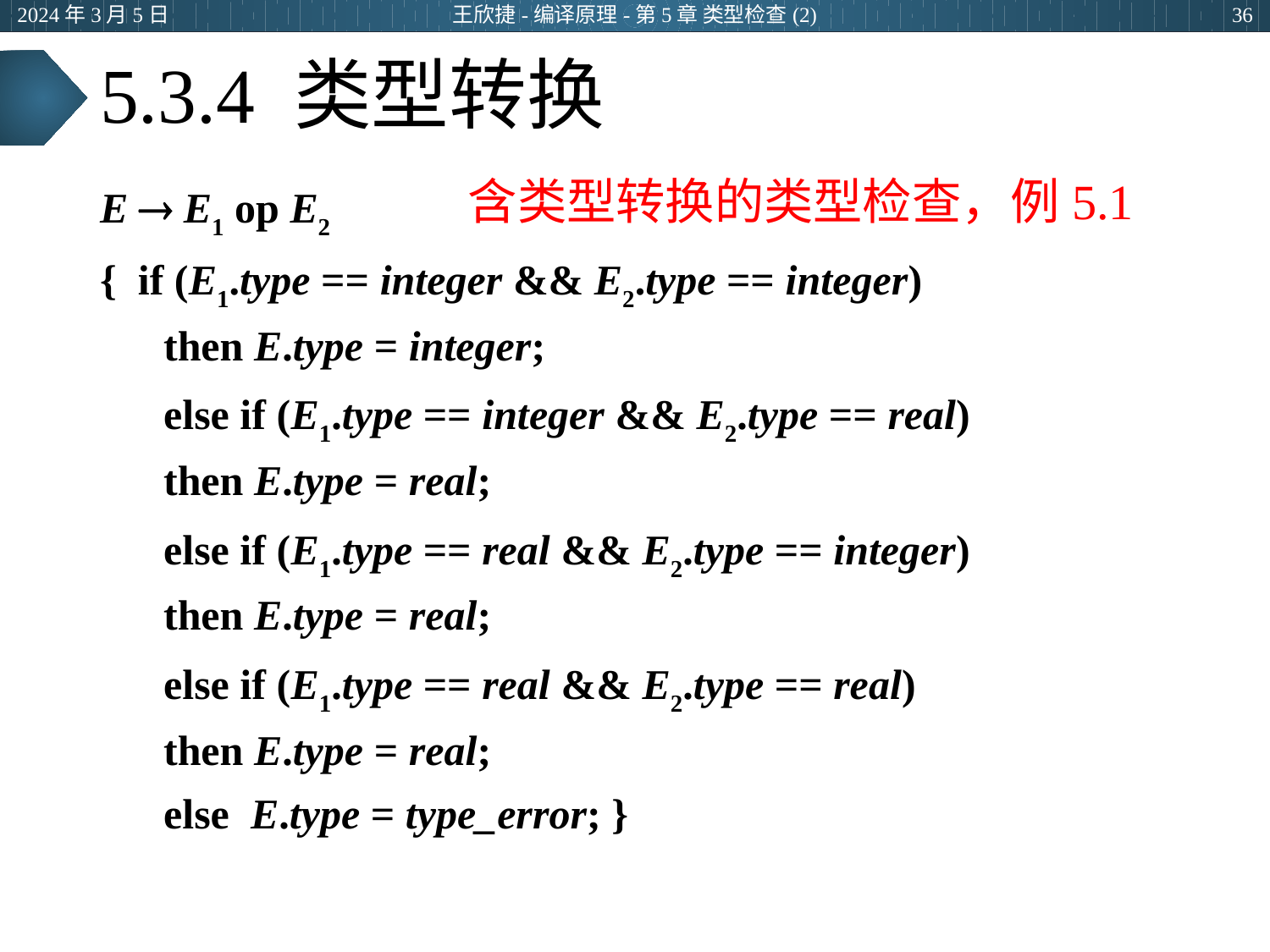

2024年3月5日
王欣捷-编译原理-第5章 类型检查(2)
36
# 5.3.4 类型转换
含类型转换的类型检查，例5.1
E → E1 op E2
{  if (E1.type == integer && E2.type == integer)
	   then E.type = integer;
	   else if (E1.type == integer && E2.type == real)
	   then E.type = real;
	   else if (E1.type == real && E2.type == integer)
	   then E.type = real;
	   else if (E1.type == real && E2.type == real)
	   then E.type = real;
	   else  E.type = type_error; }